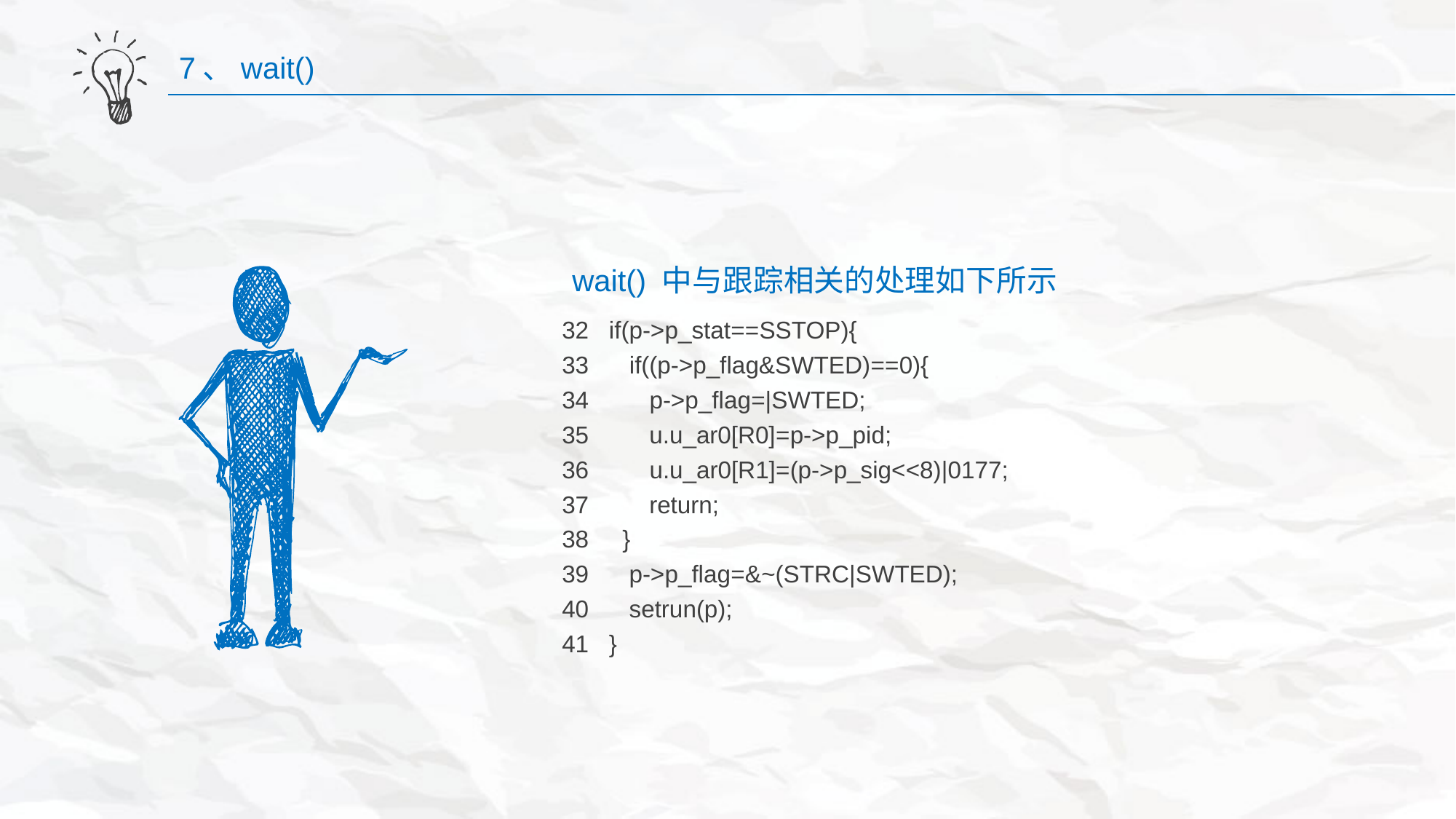

7、wait()
wait() 中与跟踪相关的处理如下所示
​32​​​​​​​​​   if(p->p_stat​==​SSTOP)​{
​33      ​​​​​​​​​​​​​if((p->p_flag&SWTED)​==​0)​{
​34         ​​​​​​​​​​​​​​​​​p->p_flag​=|​SWTED;
​35   ​​​​​​​​​​​​​​​​​      u.u_ar0[R0]​=​p->p_pid;
​36         ​​​​​​​​​​​​​​​​​u.u_ar0[R1]​=​(p->p_sig<<8)​|​0177;
​37​​​​​​​​​​​​​​​​​         return;
​38​​​​​​​​​​​​​     }
​39​​​​​​​​​​​​​      p->p_flag​=&​~(STRC|SWTED);
​40​​​​​​​​​​​​​      setrun(p);
​41   ​​​​​​​​​}